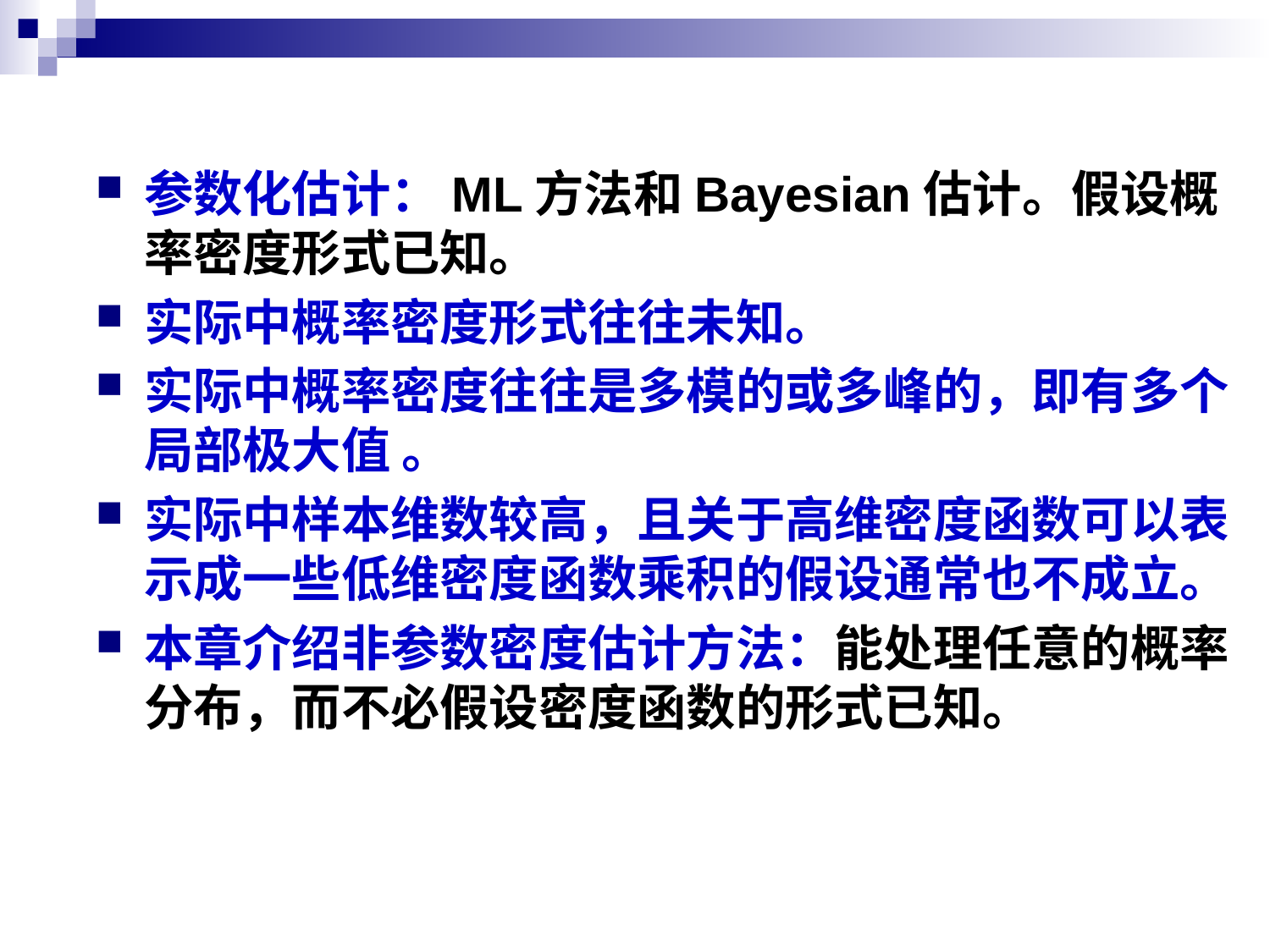

参数化估计：ML方法和Bayesian估计。假设概率密度形式已知。
实际中概率密度形式往往未知。
实际中概率密度往往是多模的或多峰的，即有多个局部极大值 。
实际中样本维数较高，且关于高维密度函数可以表示成一些低维密度函数乘积的假设通常也不成立。
本章介绍非参数密度估计方法：能处理任意的概率分布，而不必假设密度函数的形式已知。